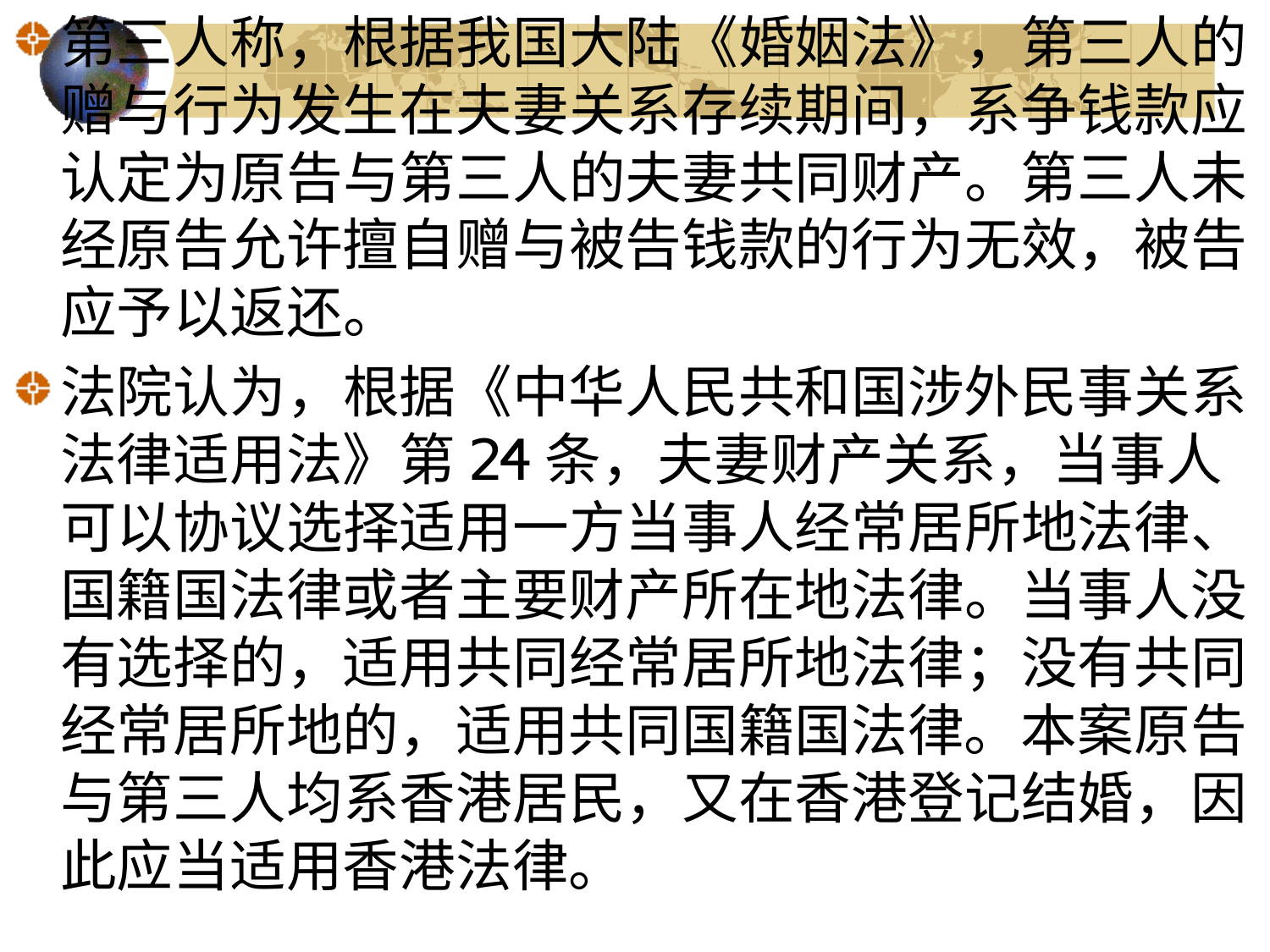

第三人称，根据我国大陆《婚姻法》，第三人的赠与行为发生在夫妻关系存续期间，系争钱款应认定为原告与第三人的夫妻共同财产。第三人未经原告允许擅自赠与被告钱款的行为无效，被告应予以返还。
法院认为，根据《中华人民共和国涉外民事关系法律适用法》第24条，夫妻财产关系，当事人可以协议选择适用一方当事人经常居所地法律、国籍国法律或者主要财产所在地法律。当事人没有选择的，适用共同经常居所地法律；没有共同经常居所地的，适用共同国籍国法律。本案原告与第三人均系香港居民，又在香港登记结婚，因此应当适用香港法律。